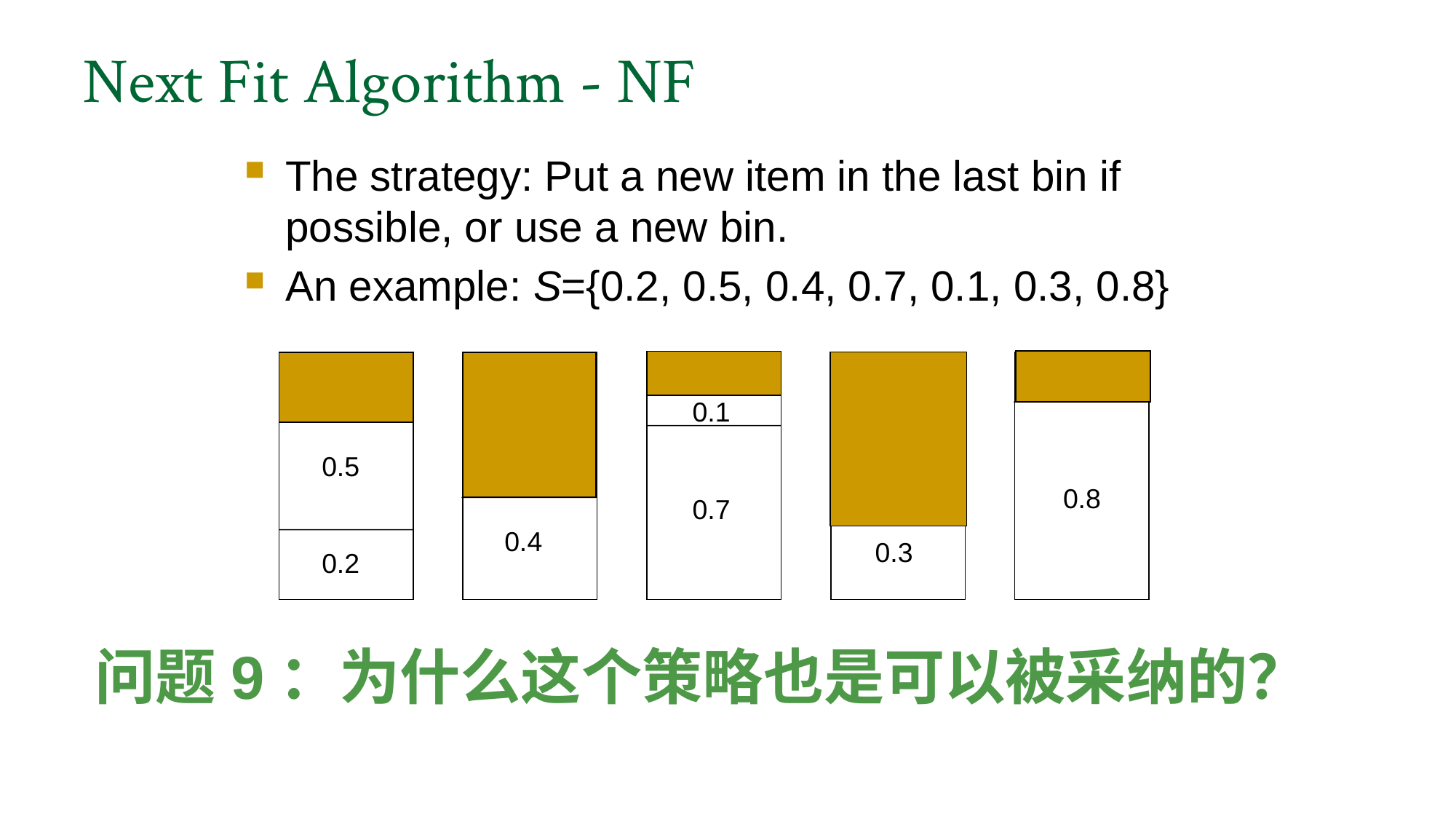

# Next Fit Algorithm - NF
The strategy: Put a new item in the last bin if possible, or use a new bin.
An example: S={0.2, 0.5, 0.4, 0.7, 0.1, 0.3, 0.8}

0.1

0.5
0.8
0.7

0.4

0.3
0.2
问题9：为什么这个策略也是可以被采纳的？